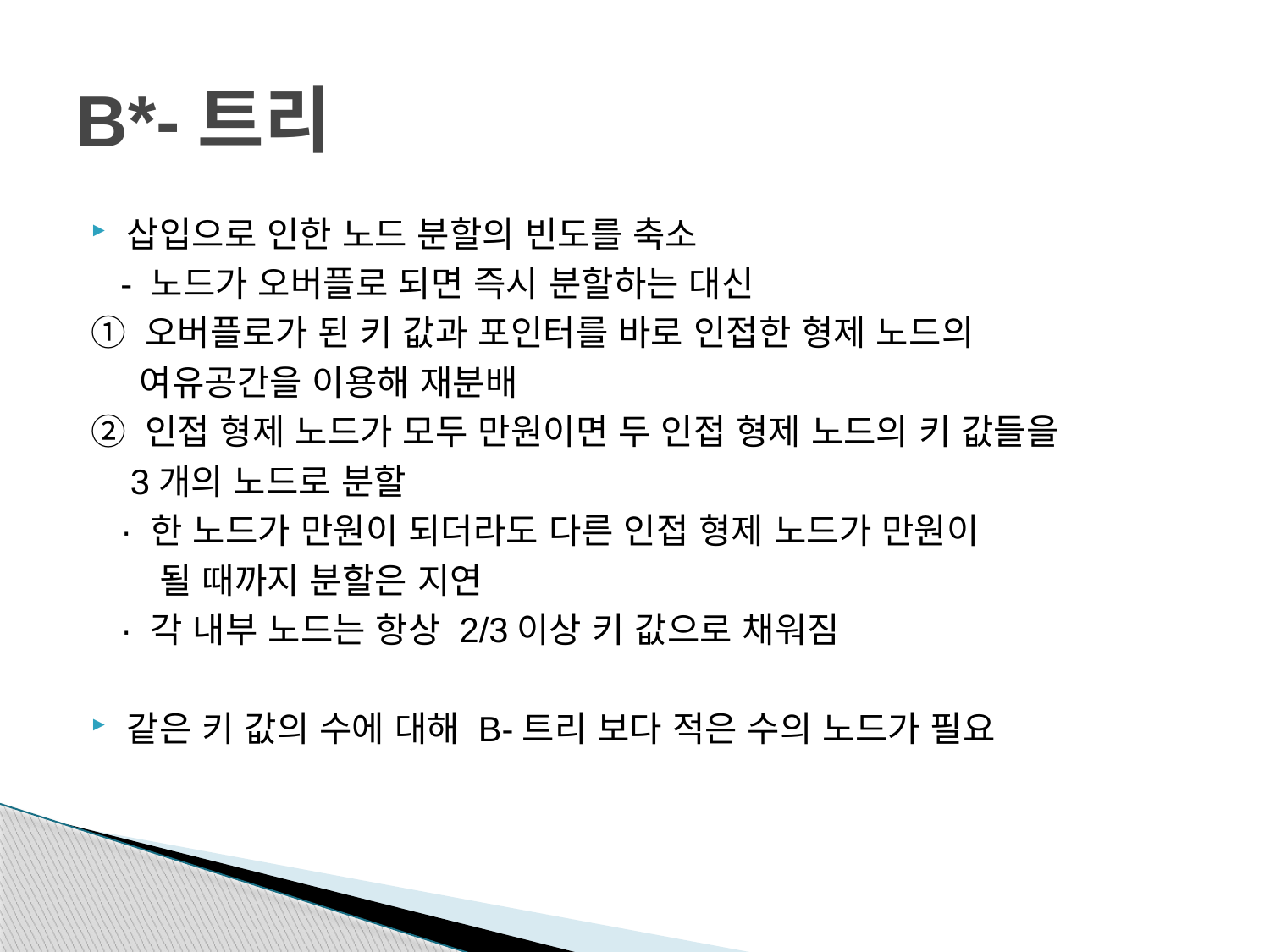

# B*-트리
삽입으로 인한 노드 분할의 빈도를 축소
   - 노드가 오버플로 되면 즉시 분할하는 대신
① 오버플로가 된 키 값과 포인터를 바로 인접한 형제 노드의
    여유공간을 이용해 재분배
② 인접 형제 노드가 모두 만원이면 두 인접 형제 노드의 키 값들을
    3개의 노드로 분할
   · 한 노드가 만원이 되더라도 다른 인접 형제 노드가 만원이
      될 때까지 분할은 지연
   · 각 내부 노드는 항상 2/3이상 키 값으로 채워짐

같은 키 값의 수에 대해 B-트리 보다 적은 수의 노드가 필요